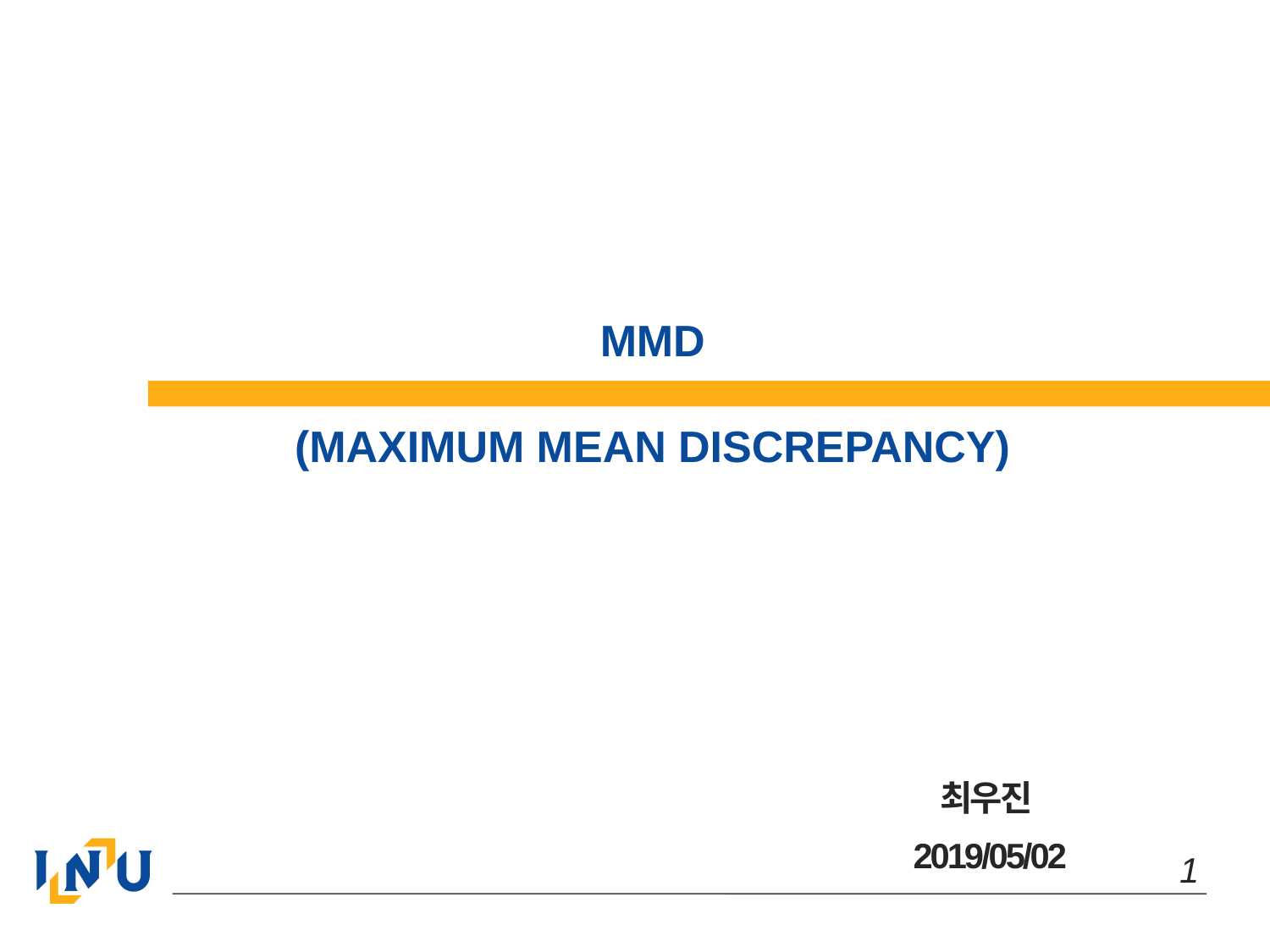

# MMD (MAXIMUM MEAN DISCREPANCY)
최우진
2019/05/02
1